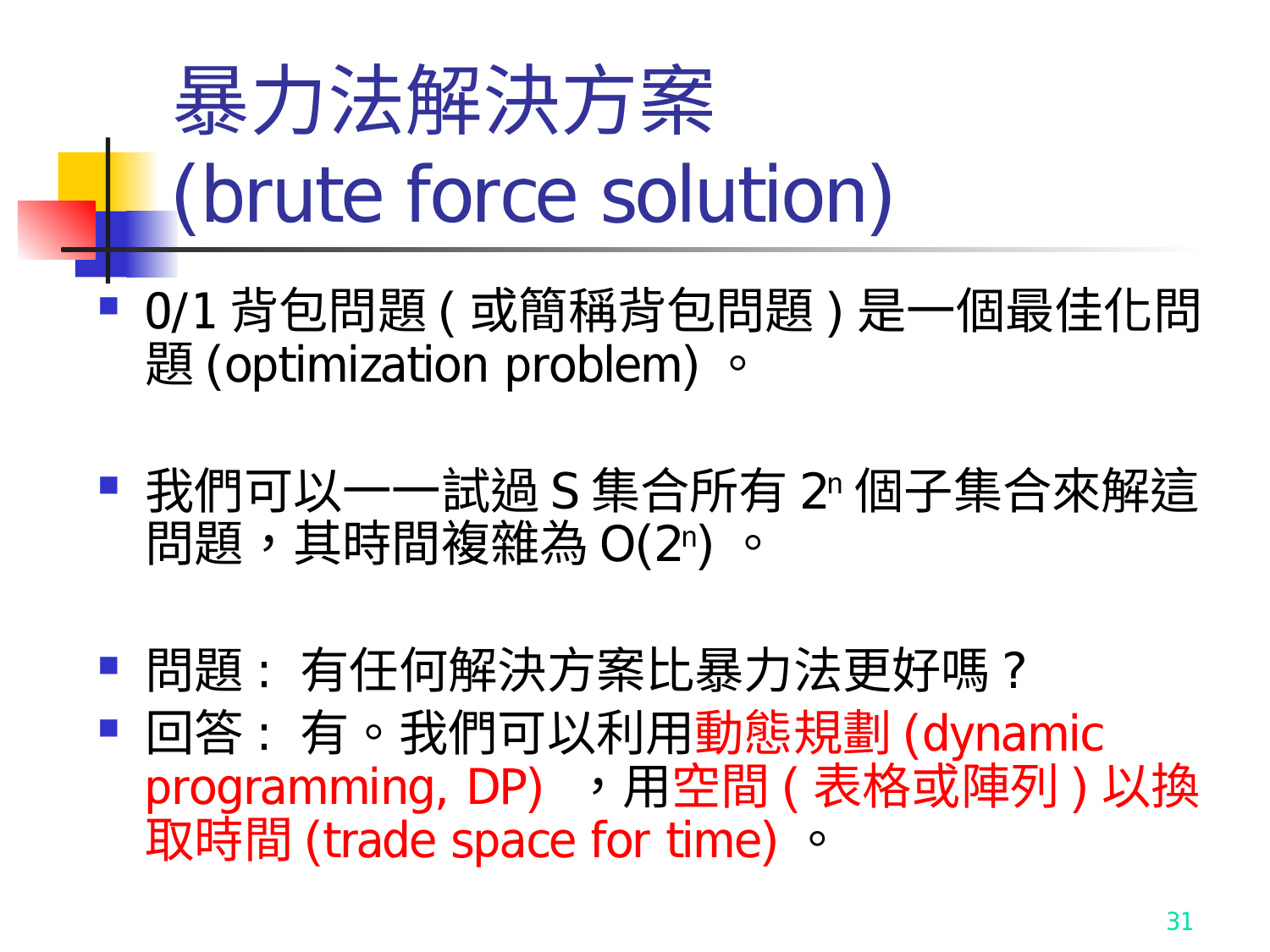

# 暴力法解決方案 (brute force solution)
0/1背包問題(或簡稱背包問題)是一個最佳化問題(optimization problem)。

我們可以一一試過S集合所有2n個子集合來解這問題，其時間複雜為O(2n)。

問題: 有任何解決方案比暴力法更好嗎?
回答: 有。我們可以利用動態規劃(dynamic programming, DP) ，用空間(表格或陣列)以換取時間(trade space for time)。

31